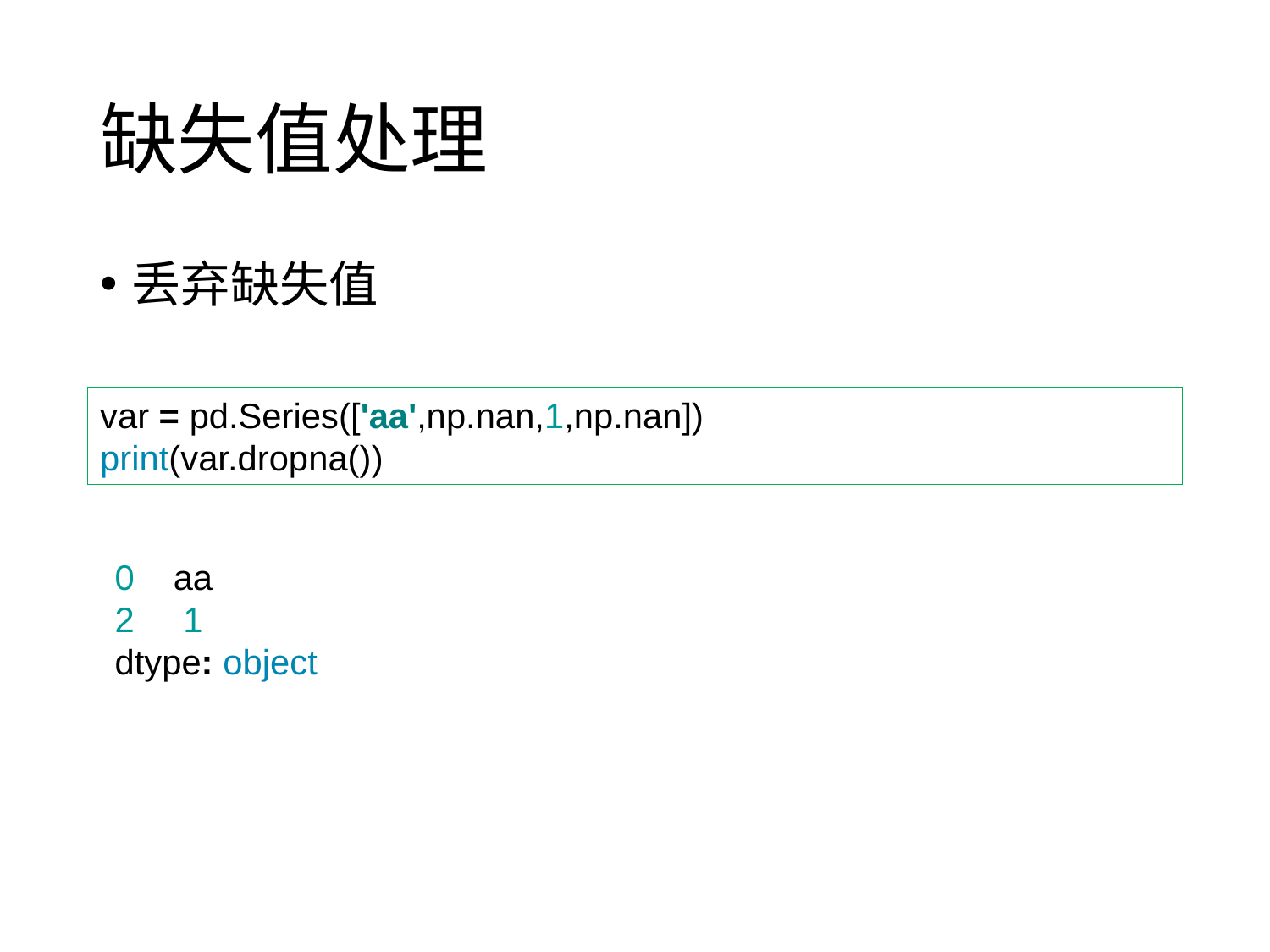

# 缺失值处理
丢弃缺失值
var = pd.Series(['aa',np.nan,1,np.nan])
print(var.dropna())
0    aa
2     1
dtype: object
45